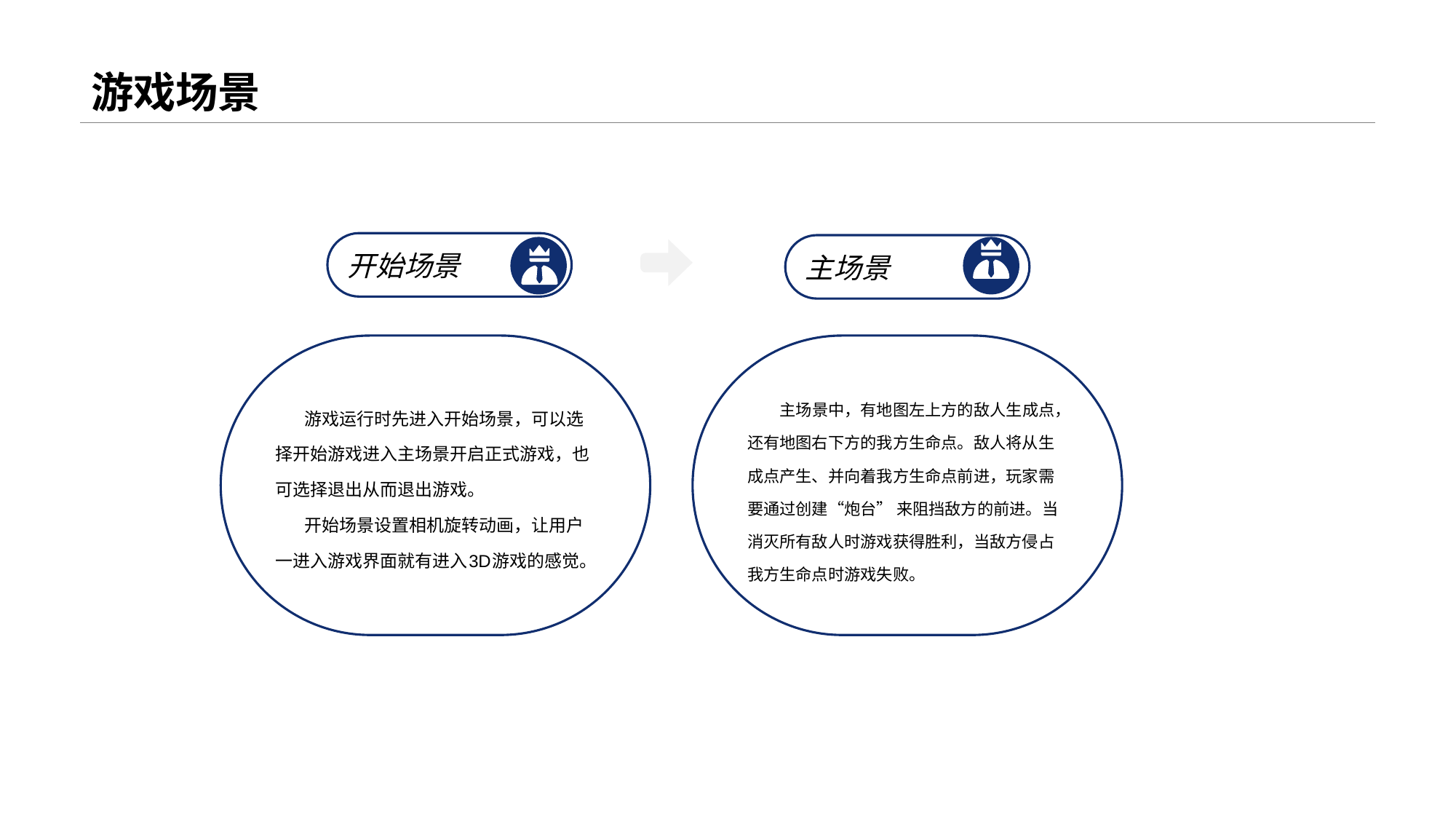

# 游戏场景
开始场景
主场景

       游戏运行时先进入开始场景，可以选择开始游戏进入主场景开启正式游戏，也可选择退出从而退出游戏。
       开始场景设置相机旋转动画，让用户一进入游戏界面就有进入3D游戏的感觉。

        主场景中，有地图左上方的敌人生成点，还有地图右下方的我方生命点。敌人将从生成点产生、并向着我方生命点前进，玩家需要通过创建“炮台” 来阻挡敌方的前进。当消灭所有敌人时游戏获得胜利，当敌方侵占我方生命点时游戏失败。